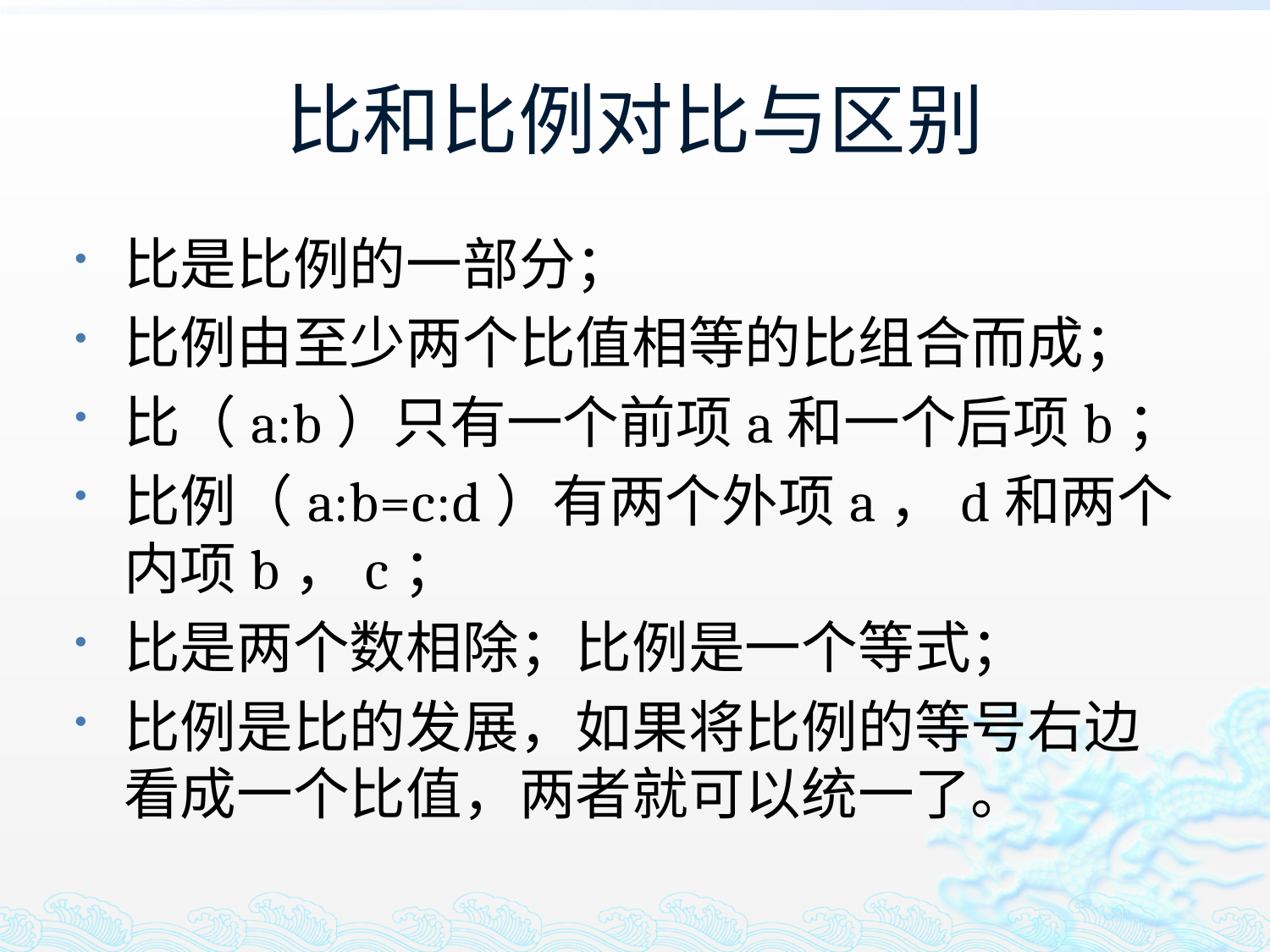

# 比和比例对比与区别
比是比例的一部分；
比例由至少两个比值相等的比组合而成；
比（a:b）只有一个前项a和一个后项b；
比例（a:b=c:d）有两个外项a，d和两个内项b，c；
比是两个数相除；比例是一个等式；
比例是比的发展，如果将比例的等号右边看成一个比值，两者就可以统一了。